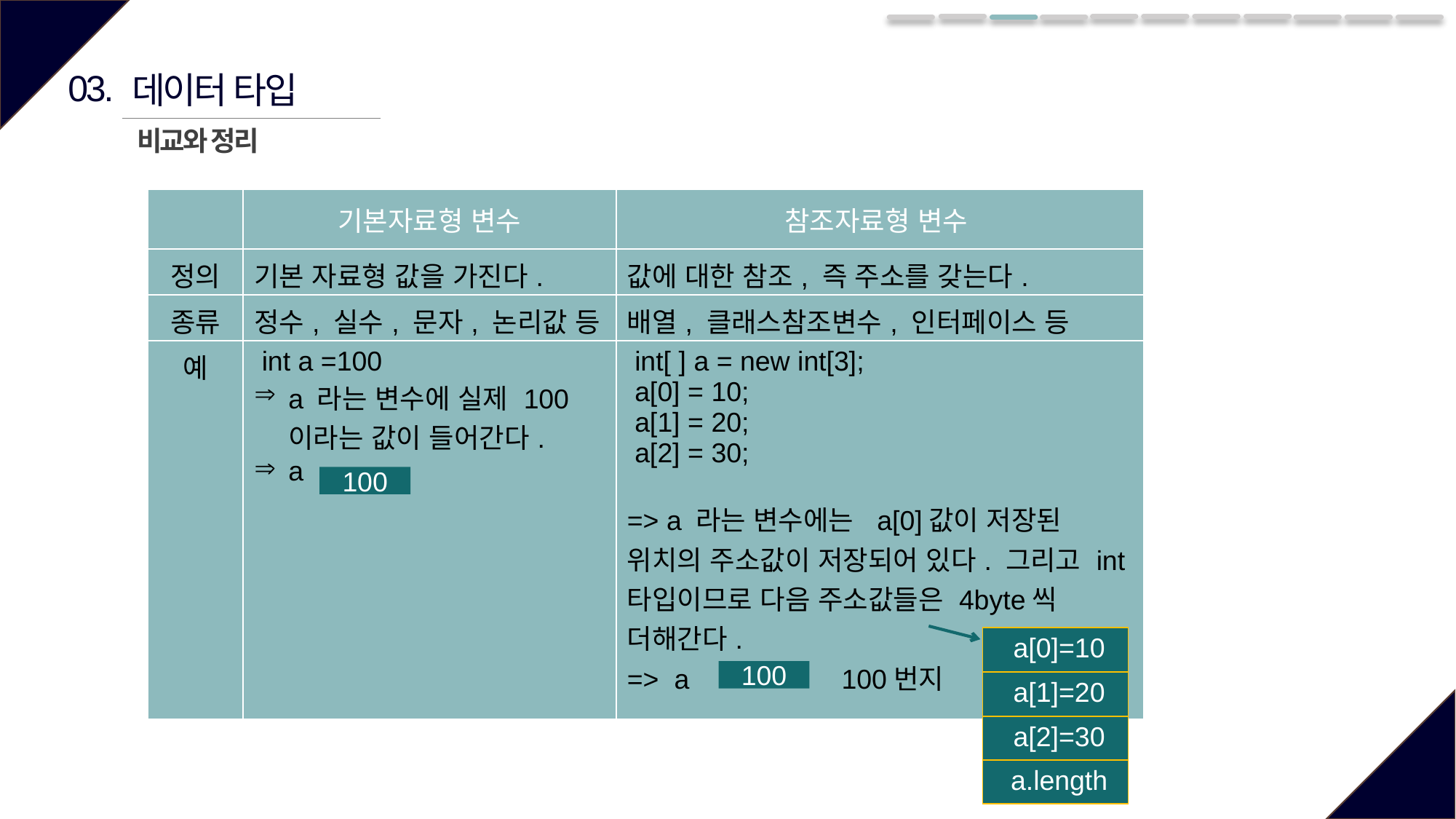

03.
데이터 타입
비교와 정리
|  | 기본자료형 변수 | 참조자료형 변수 |
| --- | --- | --- |
| 정의 | 기본 자료형 값을 가진다. | 값에 대한 참조, 즉 주소를 갖는다. |
| 종류 | 정수, 실수, 문자, 논리값 등 | 배열, 클래스참조변수, 인터페이스 등 |
| 예 | int a =100 a 라는 변수에 실제 100이라는 값이 들어간다. a | int[ ] a = new int[3]; a[0] = 10; a[1] = 20; a[2] = 30; => a 라는 변수에는 a[0]값이 저장된 위치의 주소값이 저장되어 있다. 그리고 int 타입이므로 다음 주소값들은 4byte씩 더해간다. => a 100번지 |
100
| a[0]=10 |
| --- |
| a[1]=20 |
| a[2]=30 |
| a.length |
100